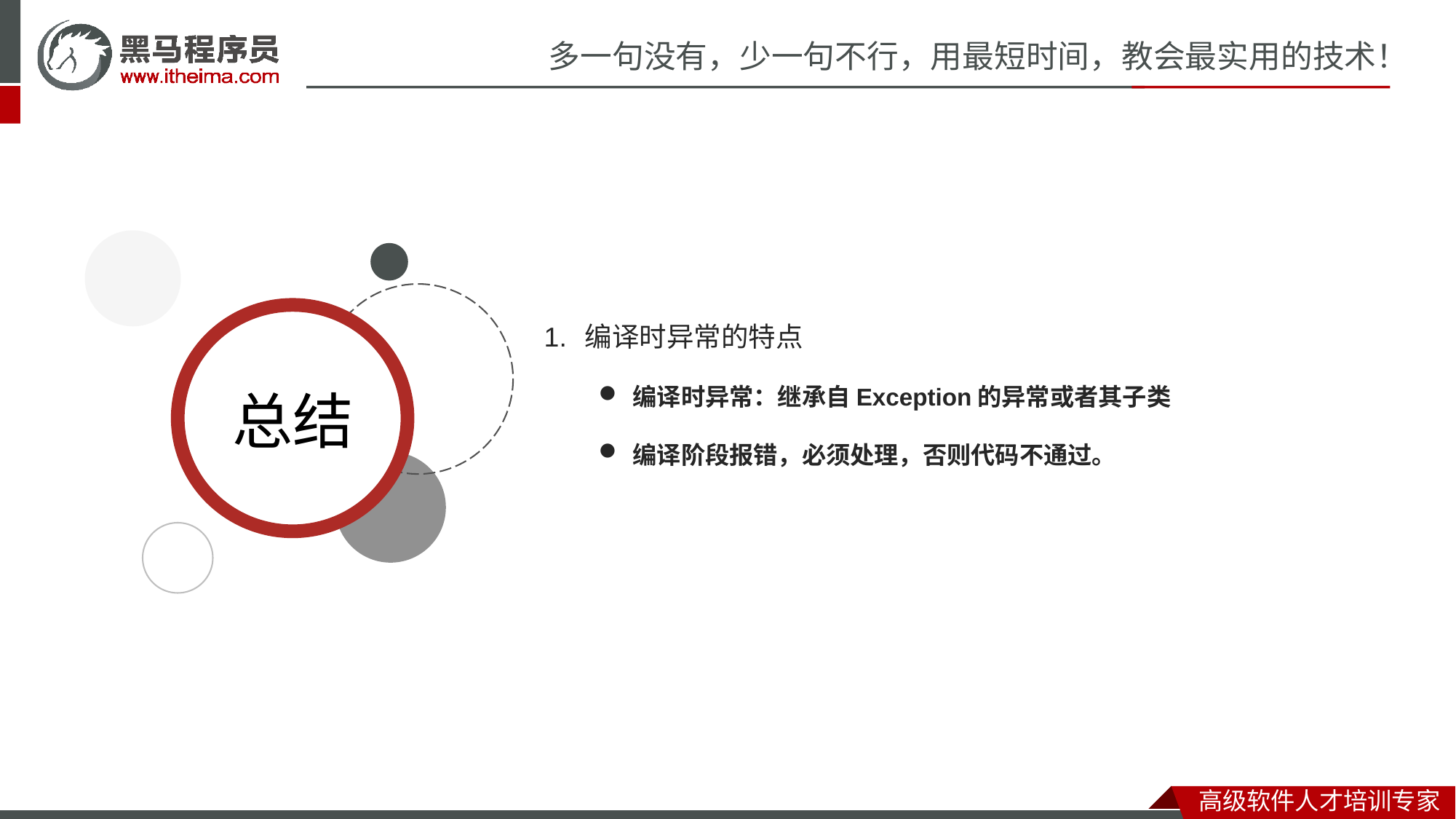

编译时异常的特点
编译时异常：继承自Exception的异常或者其子类
编译阶段报错，必须处理，否则代码不通过。